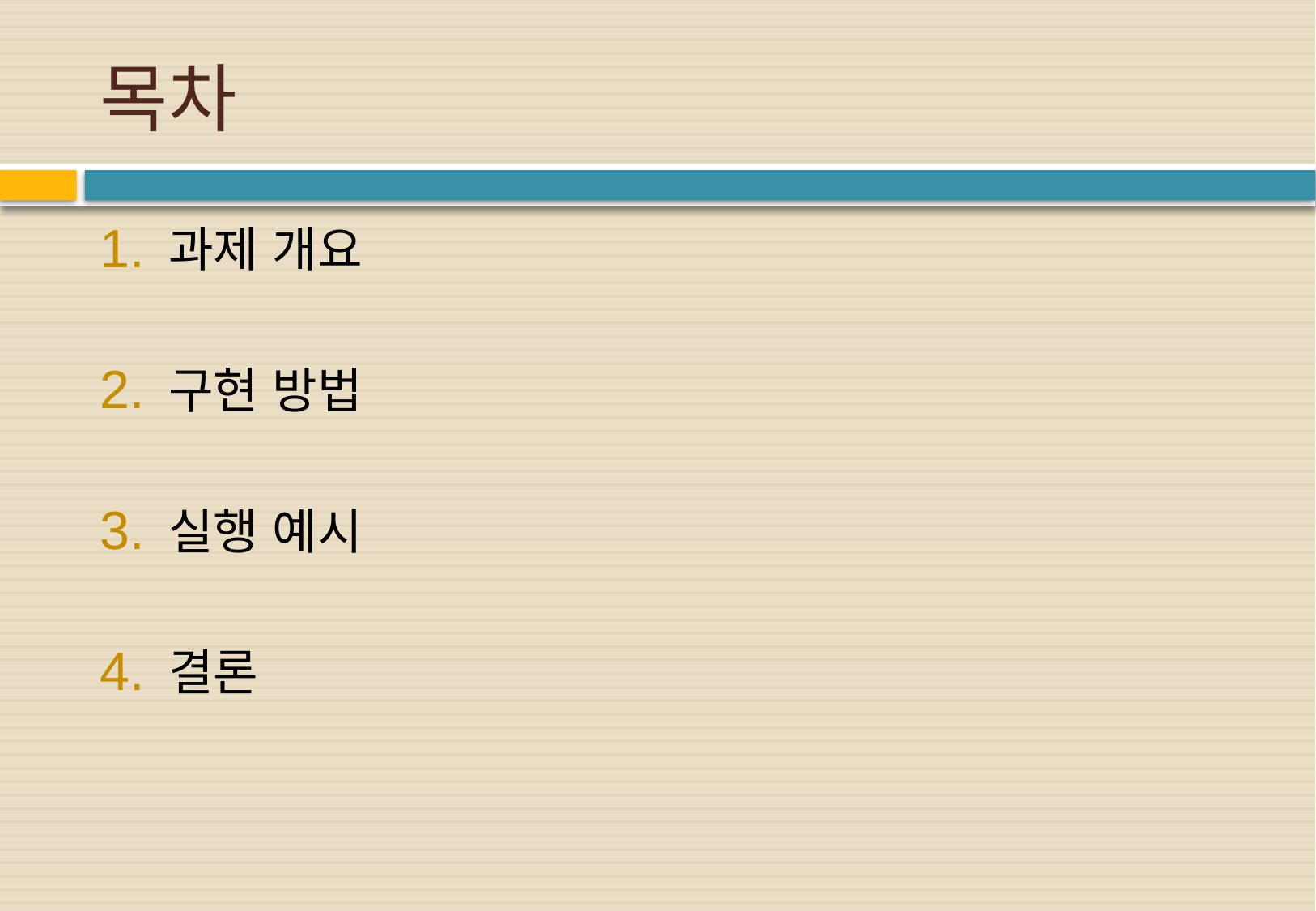

# 목차
과제 개요

구현 방법

실행 예시

결론